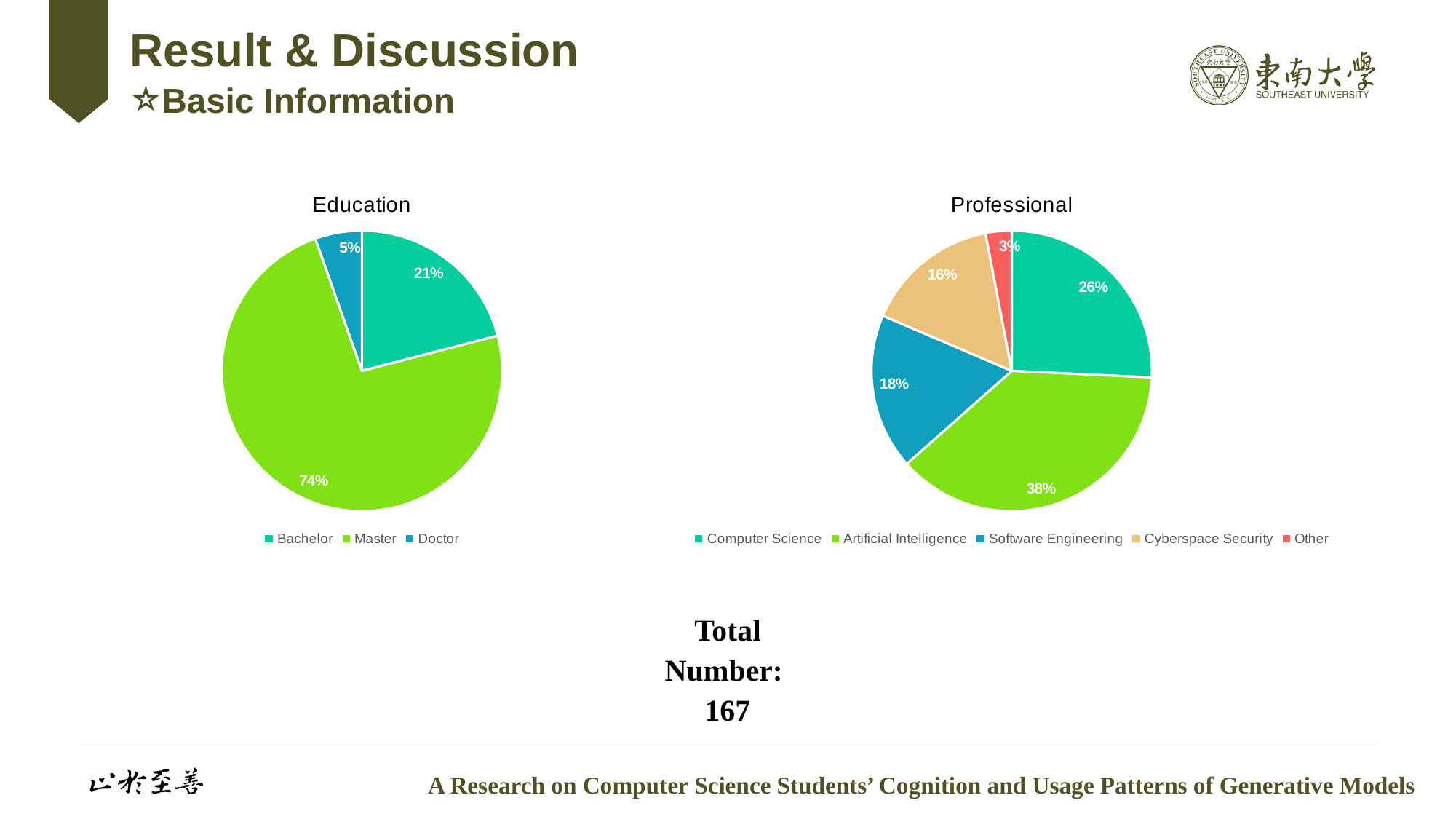

# Result & Discussion ⭐Basic Information

### Chart: Education

| Category | 学位 |
|---|---|
| Bachelor | 35.0 |
| Master | 123.0 |
| Doctor | 9.0 |

### Chart: Professional

| Category | Professional |
|---|---|
| Computer Science | 43.0 |
| Artificial Intelligence | 63.0 |
| Software Engineering | 30.0 |
| Cyberspace Security | 26.0 |
| Other | 5.0 |
Total Number:
167
A Research on Computer Science Students’ Cognition and Usage Patterns of Generative Models